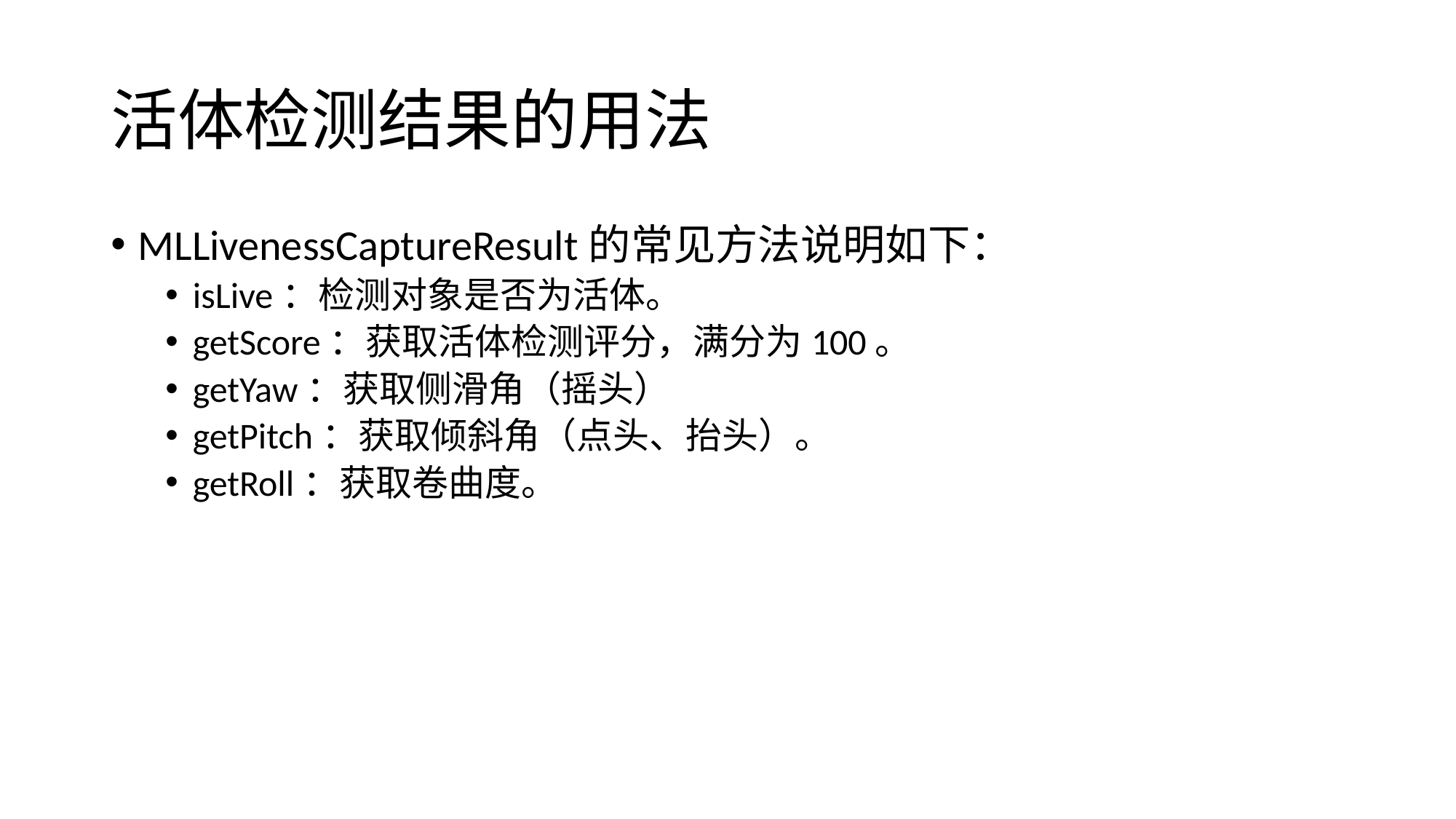

# 活体检测结果的用法
MLLivenessCaptureResult的常见方法说明如下：
isLive：检测对象是否为活体。
getScore：获取活体检测评分，满分为100。
getYaw：获取侧滑角（摇头）
getPitch：获取倾斜角（点头、抬头）。
getRoll：获取卷曲度。